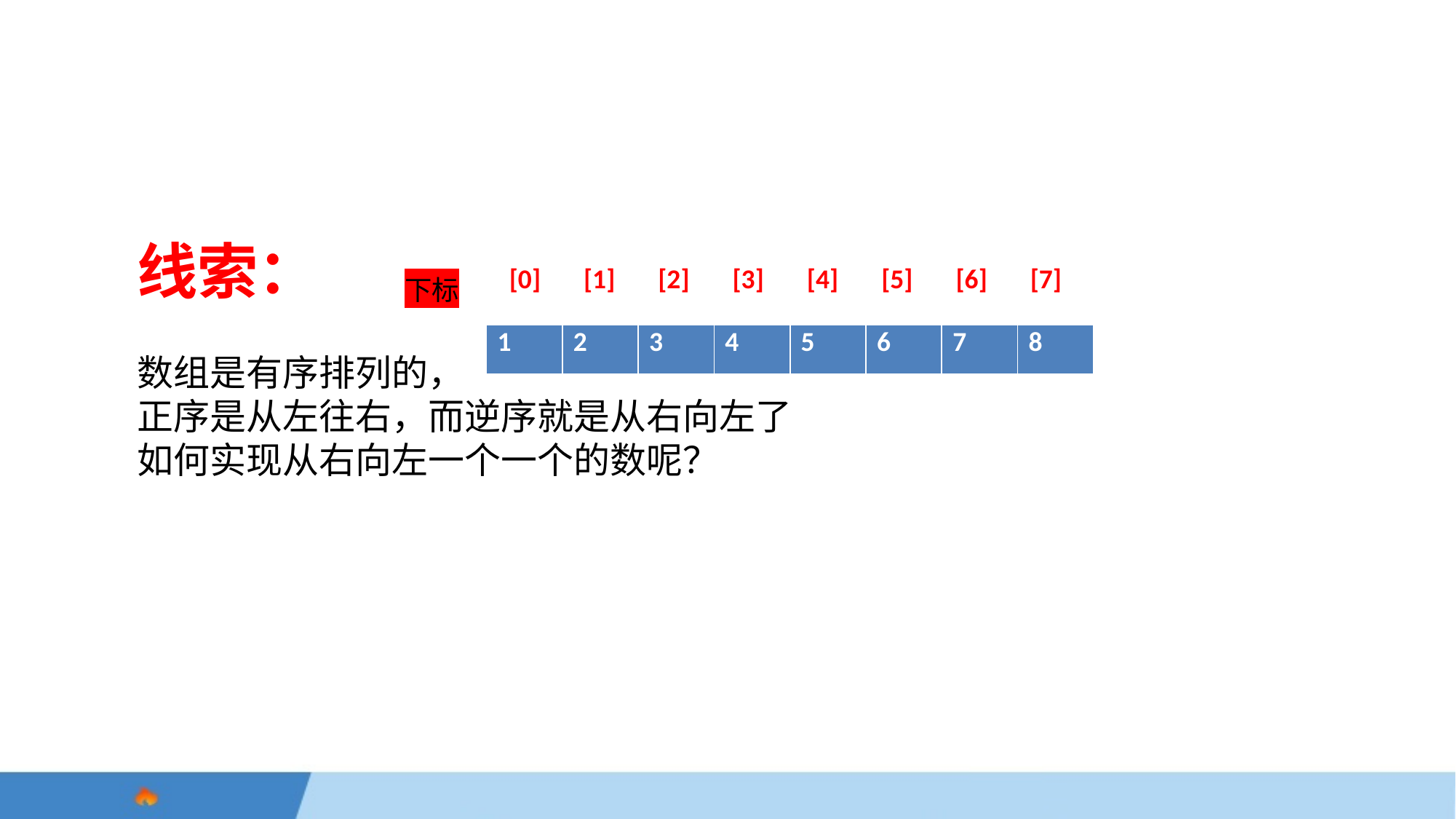

# 线索： 数组是有序排列的， 正序是从左往右，而逆序就是从右向左了 如何实现从右向左一个一个的数呢？
| [0] | [1] | [2] | [3] | [4] | [5] | [6] | [7] |
| --- | --- | --- | --- | --- | --- | --- | --- |
下标
| 1 | 2 | 3 | 4 | 5 | 6 | 7 | 8 |
| --- | --- | --- | --- | --- | --- | --- | --- |